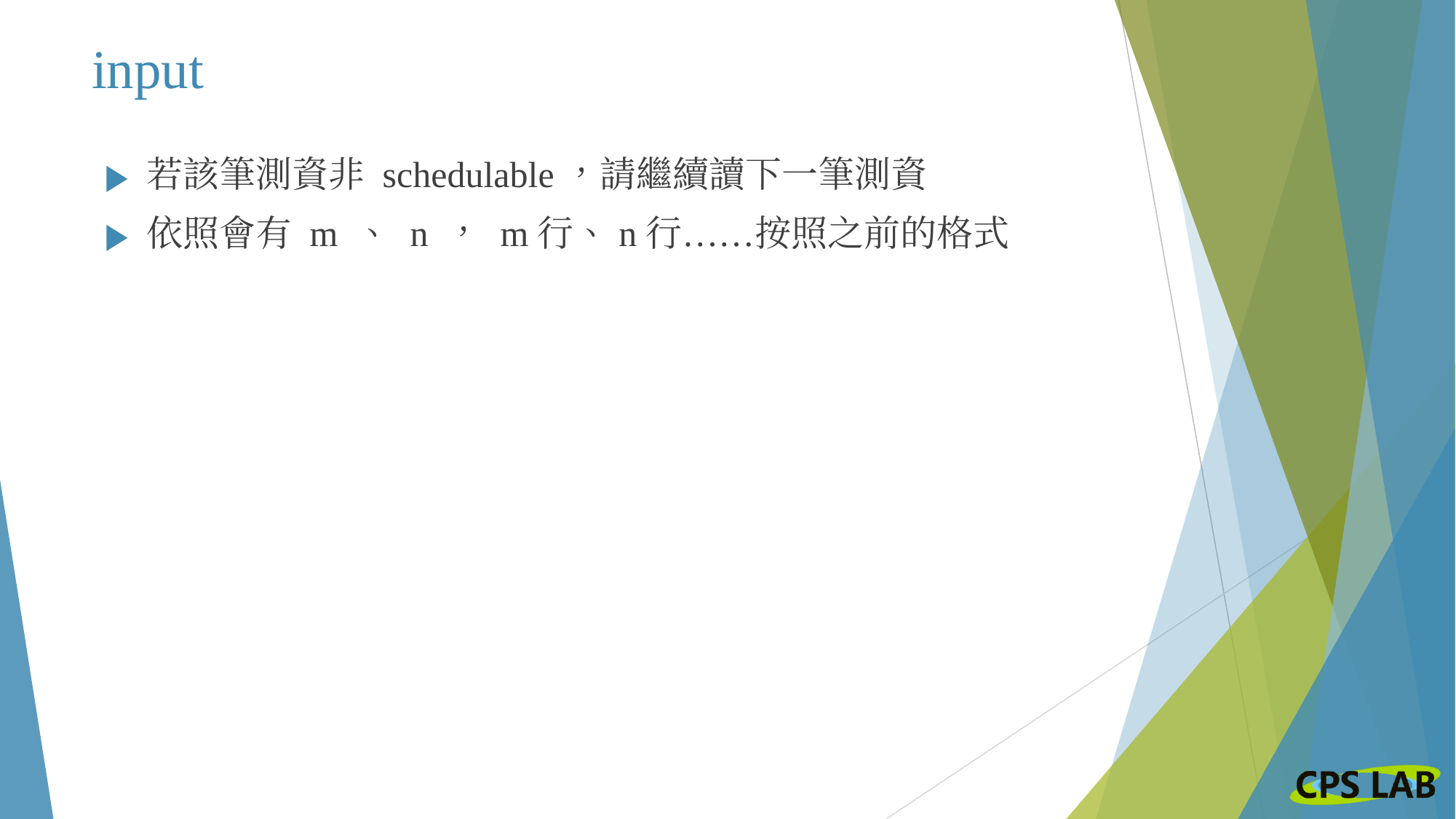

# input
若該筆測資非 schedulable，請繼續讀下一筆測資
依照會有 m 、 n ， m行、n行……按照之前的格式